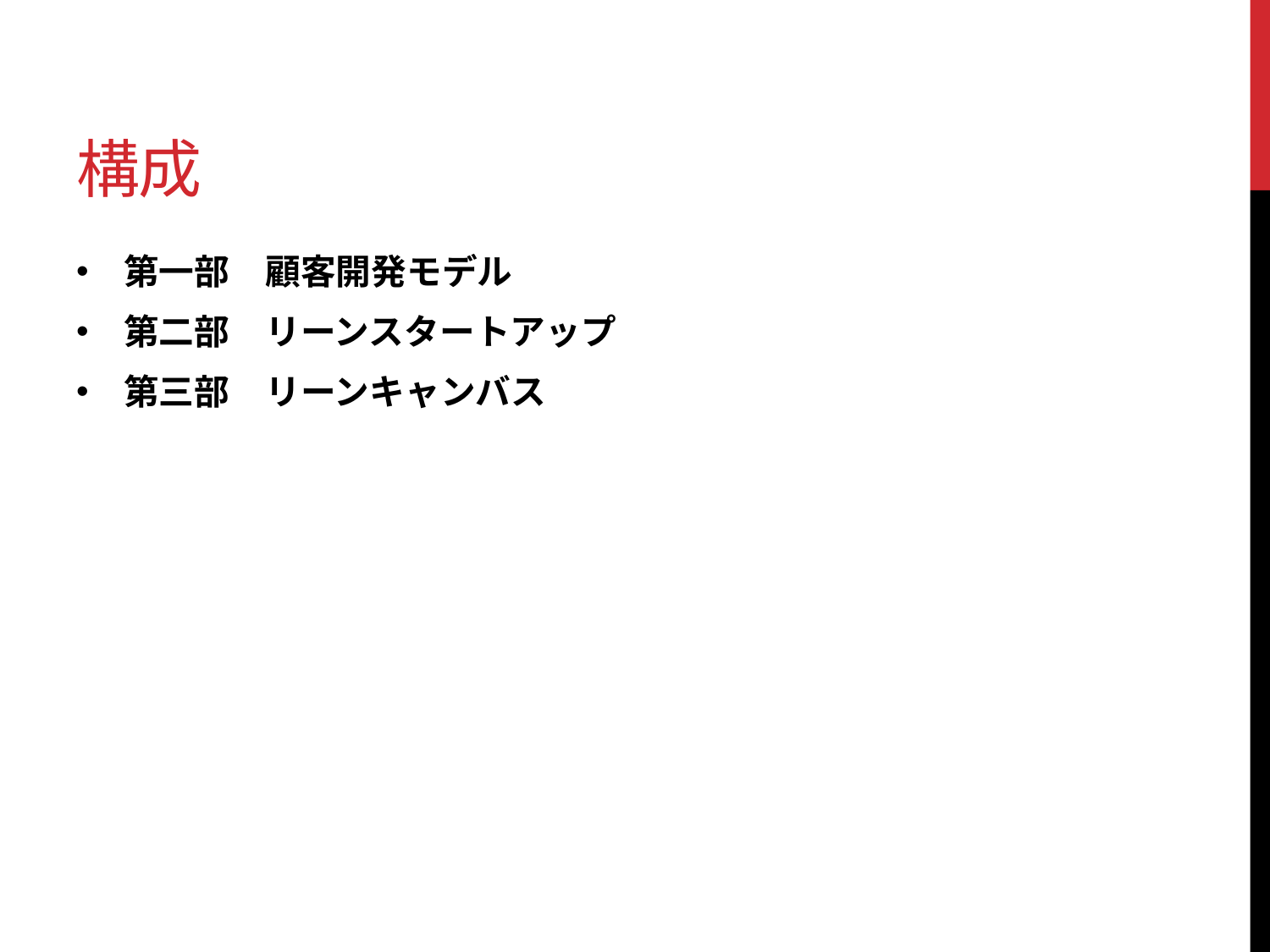

# 構成
第一部　顧客開発モデル
第二部　リーンスタートアップ
第三部　リーンキャンバス